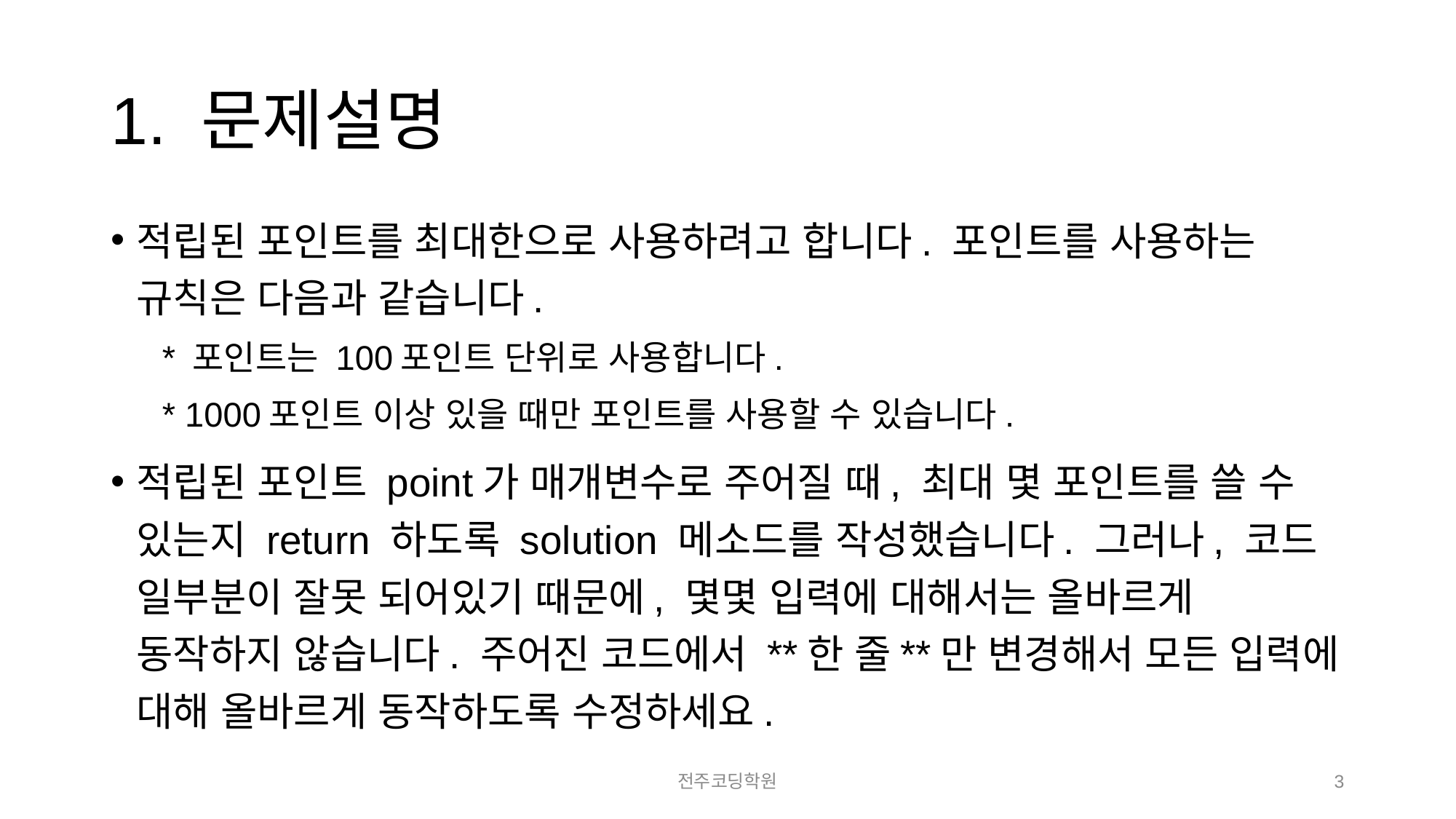

# 1. 문제설명
적립된 포인트를 최대한으로 사용하려고 합니다. 포인트를 사용하는 규칙은 다음과 같습니다.
* 포인트는 100포인트 단위로 사용합니다.
* 1000포인트 이상 있을 때만 포인트를 사용할 수 있습니다.
적립된 포인트 point가 매개변수로 주어질 때, 최대 몇 포인트를 쓸 수 있는지 return 하도록 solution 메소드를 작성했습니다. 그러나, 코드 일부분이 잘못 되어있기 때문에, 몇몇 입력에 대해서는 올바르게 동작하지 않습니다. 주어진 코드에서 **한 줄**만 변경해서 모든 입력에 대해 올바르게 동작하도록 수정하세요.
전주코딩학원
3